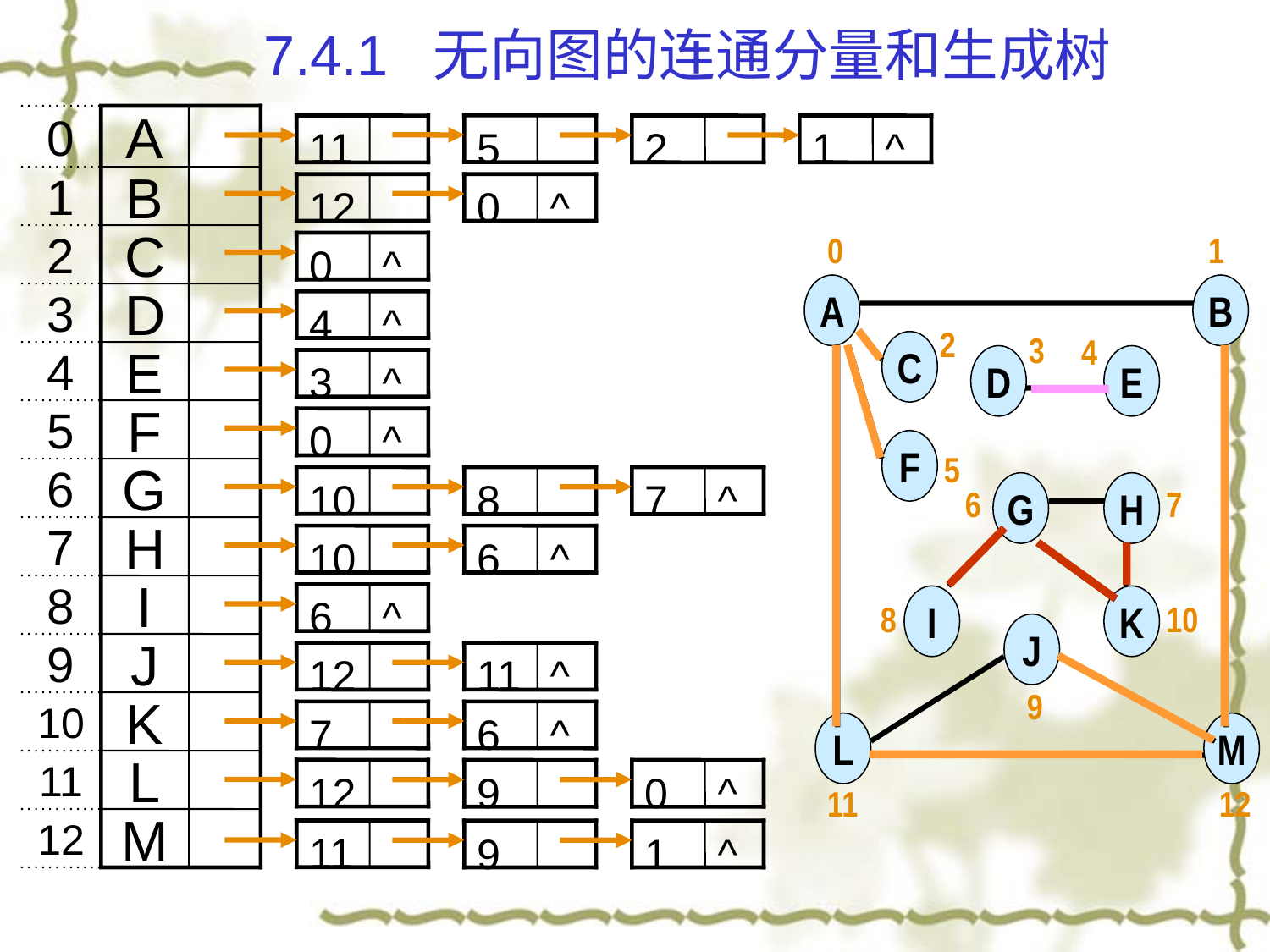

# 7.4.1  无向图的连通分量和生成树
0

A

5

11

2

1

^

1

B

12

0

^

2

C

0

^

3

D

4

^

4

E

3

^

5

F

0

^

6

G

10

8

7

^

7

H

10

6

^

8

I

6

^

9

J

12

11

^

10

K

7

6

^

11

L

12

9

0

^

12

M

11

9

1

^

0
1
2
3
4
5
6
7
8
10
9
11
12
A
B

C

D
E

F
G
H

I
K
J

L
M